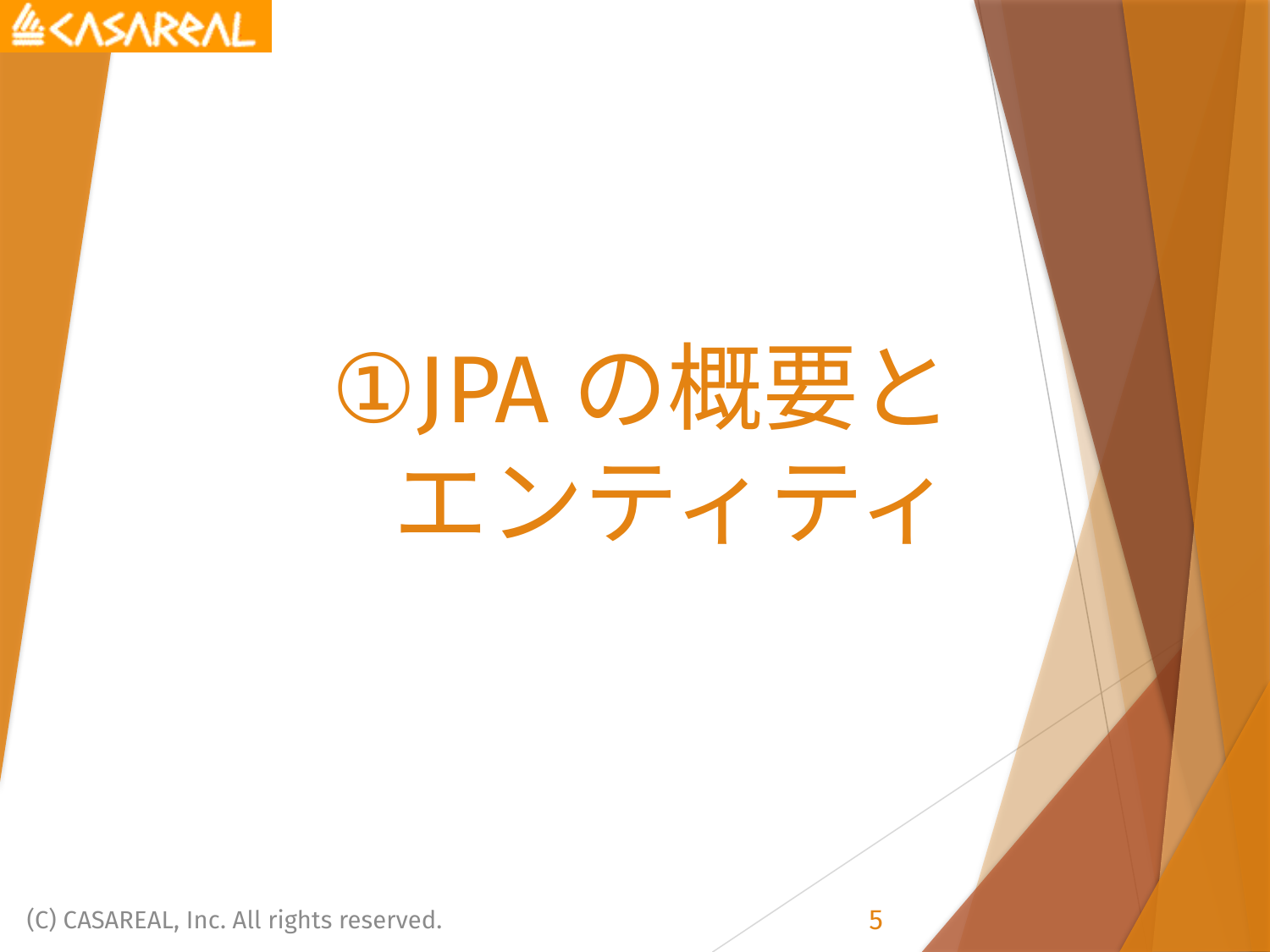

# ①JPAの概要と エンティティ

(C) CASAREAL, Inc. All rights reserved.
5